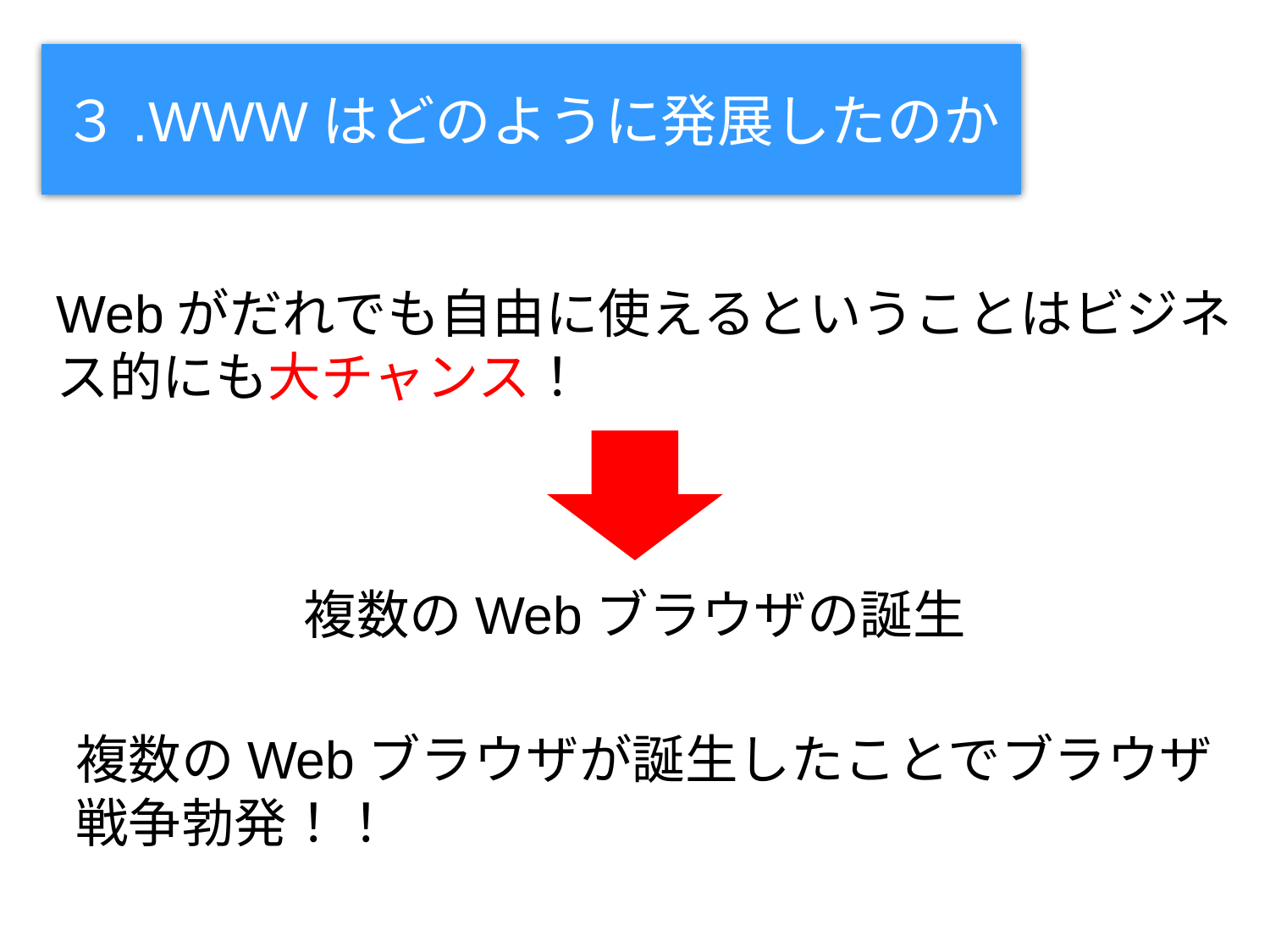

３.WWWはどのように発展したのか
Webがだれでも自由に使えるということはビジネ
ス的にも大チャンス！

複数のWebブラウザの誕生
複数のWebブラウザが誕生したことでブラウザ
戦争勃発！！